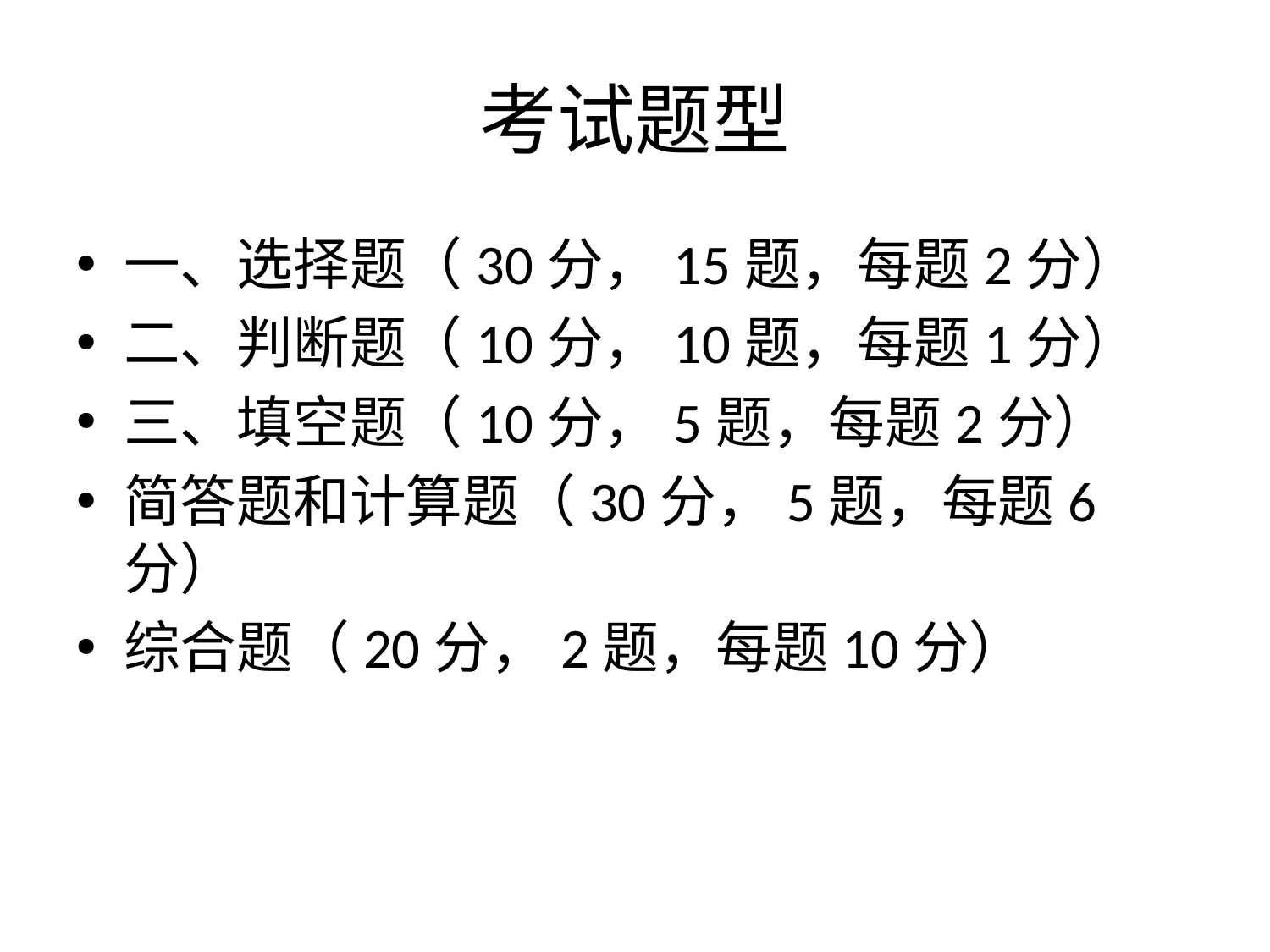

# 考试题型
一、选择题（30分，15题，每题2分）
二、判断题（10分，10题，每题1分）
三、填空题（10分，5题，每题2分）
简答题和计算题（30分，5题，每题6分）
综合题（20分，2题，每题10分）